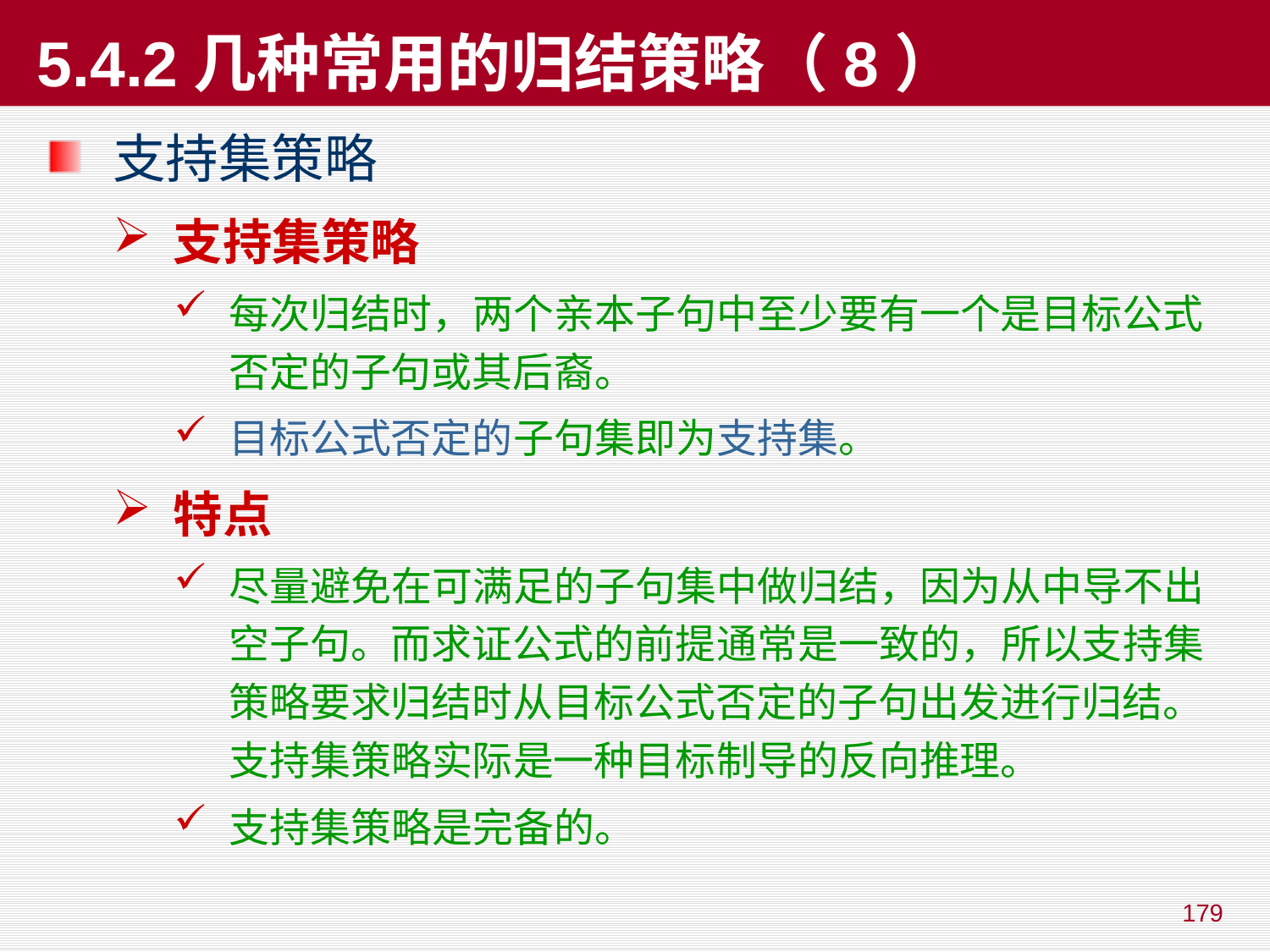

# 5.4.2几种常用的归结策略（8）
支持集策略
支持集策略
每次归结时，两个亲本子句中至少要有一个是目标公式否定的子句或其后裔。
目标公式否定的子句集即为支持集。
特点
尽量避免在可满足的子句集中做归结，因为从中导不出空子句。而求证公式的前提通常是一致的，所以支持集策略要求归结时从目标公式否定的子句出发进行归结。支持集策略实际是一种目标制导的反向推理。
支持集策略是完备的。
179